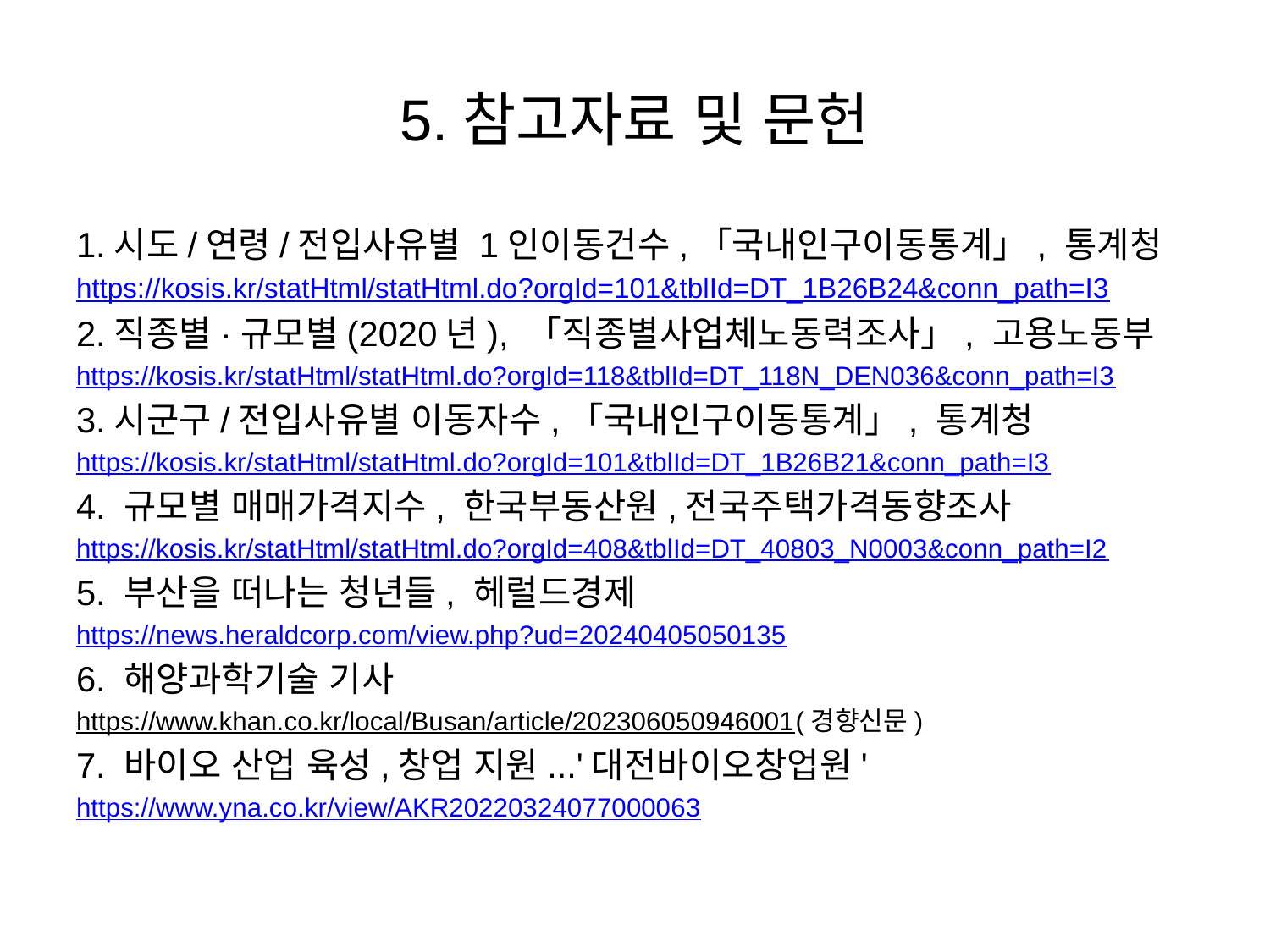

# 5.참고자료 및 문헌
1.시도/연령/전입사유별 1인이동건수,「국내인구이동통계」, 통계청
https://kosis.kr/statHtml/statHtml.do?orgId=101&tblId=DT_1B26B24&conn_path=I3
2.직종별·규모별(2020년), 「직종별사업체노동력조사」, 고용노동부
https://kosis.kr/statHtml/statHtml.do?orgId=118&tblId=DT_118N_DEN036&conn_path=I3
3.시군구/전입사유별 이동자수,「국내인구이동통계」, 통계청
https://kosis.kr/statHtml/statHtml.do?orgId=101&tblId=DT_1B26B21&conn_path=I3
4. 규모별 매매가격지수, 한국부동산원,전국주택가격동향조사
https://kosis.kr/statHtml/statHtml.do?orgId=408&tblId=DT_40803_N0003&conn_path=I2
5. 부산을 떠나는 청년들, 헤럴드경제
https://news.heraldcorp.com/view.php?ud=20240405050135
6. 해양과학기술 기사
https://www.khan.co.kr/local/Busan/article/202306050946001(경향신문)
7. 바이오 산업 육성,창업 지원...'대전바이오창업원'
https://www.yna.co.kr/view/AKR20220324077000063